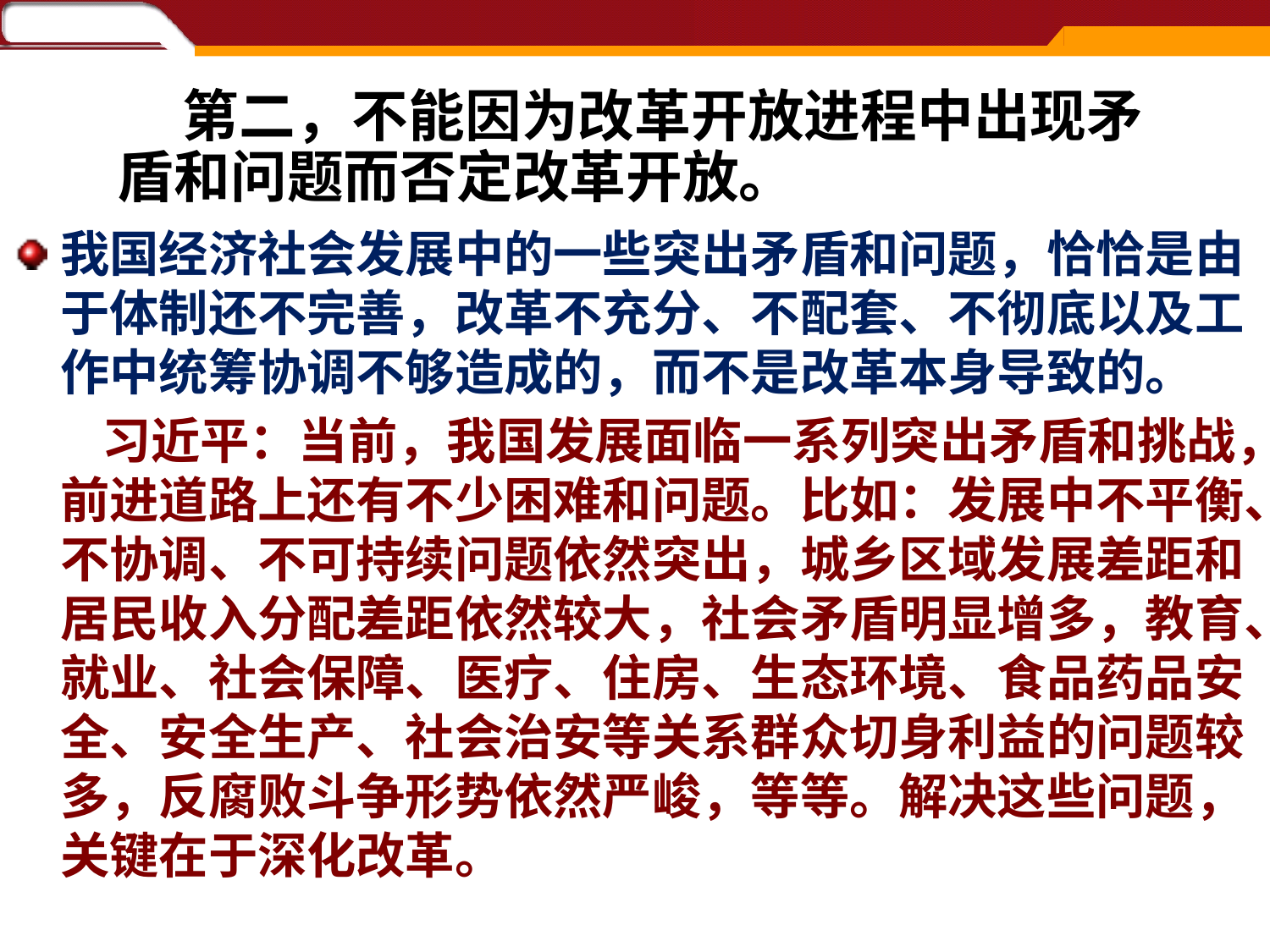

# 第二，不能因为改革开放进程中出现矛盾和问题而否定改革开放。
我国经济社会发展中的一些突出矛盾和问题，恰恰是由于体制还不完善，改革不充分、不配套、不彻底以及工作中统筹协调不够造成的，而不是改革本身导致的。
       习近平：当前，我国发展面临一系列突出矛盾和挑战，前进道路上还有不少困难和问题。比如：发展中不平衡、不协调、不可持续问题依然突出，城乡区域发展差距和居民收入分配差距依然较大，社会矛盾明显增多，教育、就业、社会保障、医疗、住房、生态环境、食品药品安全、安全生产、社会治安等关系群众切身利益的问题较多，反腐败斗争形势依然严峻，等等。解决这些问题，关键在于深化改革。